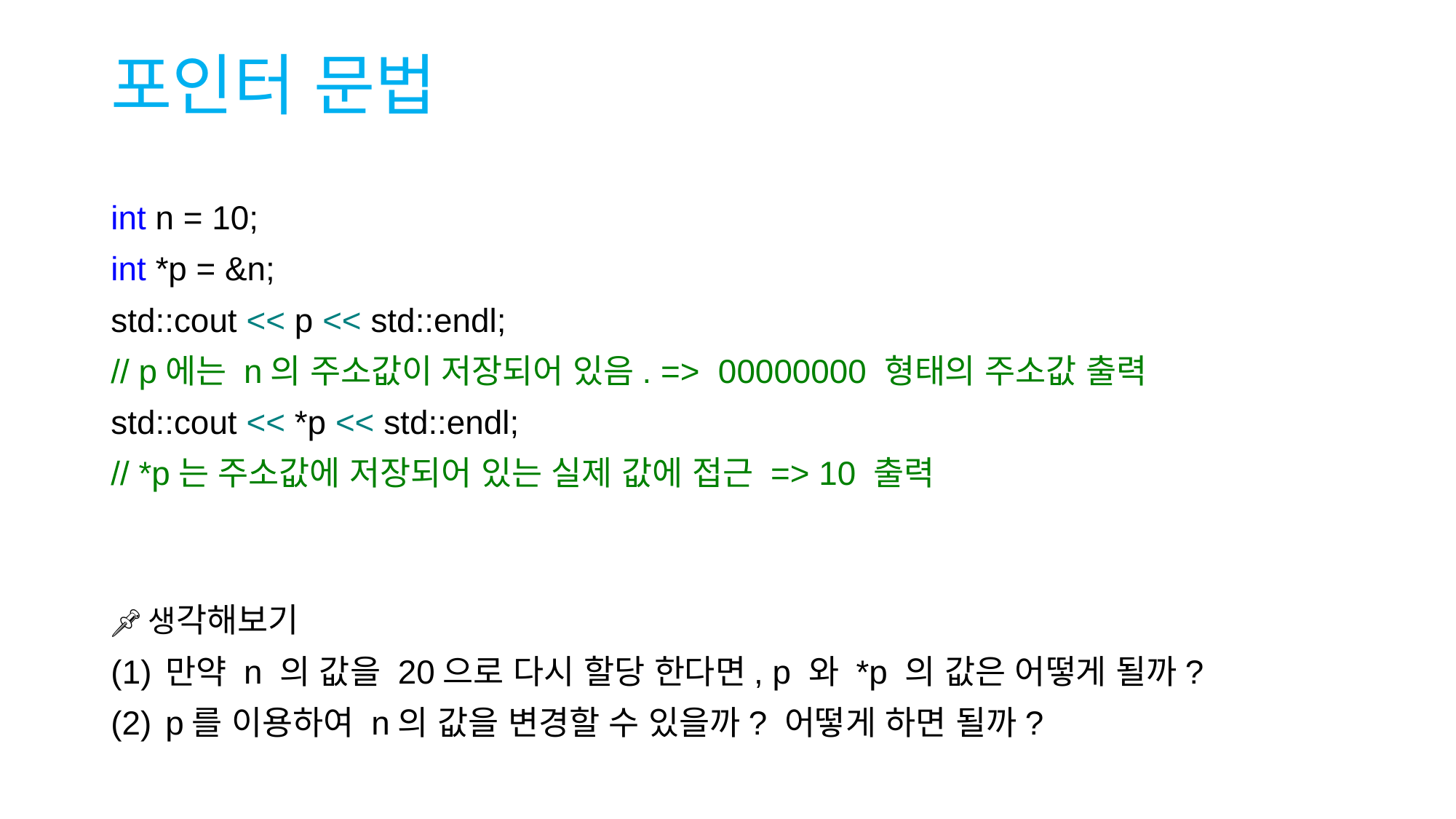

# 포인터 문법
int n = 10;
int *p = &n;
std::cout << p << std::endl;
// p에는 n의 주소값이 저장되어 있음. =>  00000000 형태의 주소값 출력
std::cout << *p << std::endl;
// *p는 주소값에 저장되어 있는 실제 값에 접근 => 10 출력

📌생각해보기
만약 n 의 값을 20으로 다시 할당 한다면, p 와 *p 의 값은 어떻게 될까?
p를 이용하여 n의 값을 변경할 수 있을까? 어떻게 하면 될까?